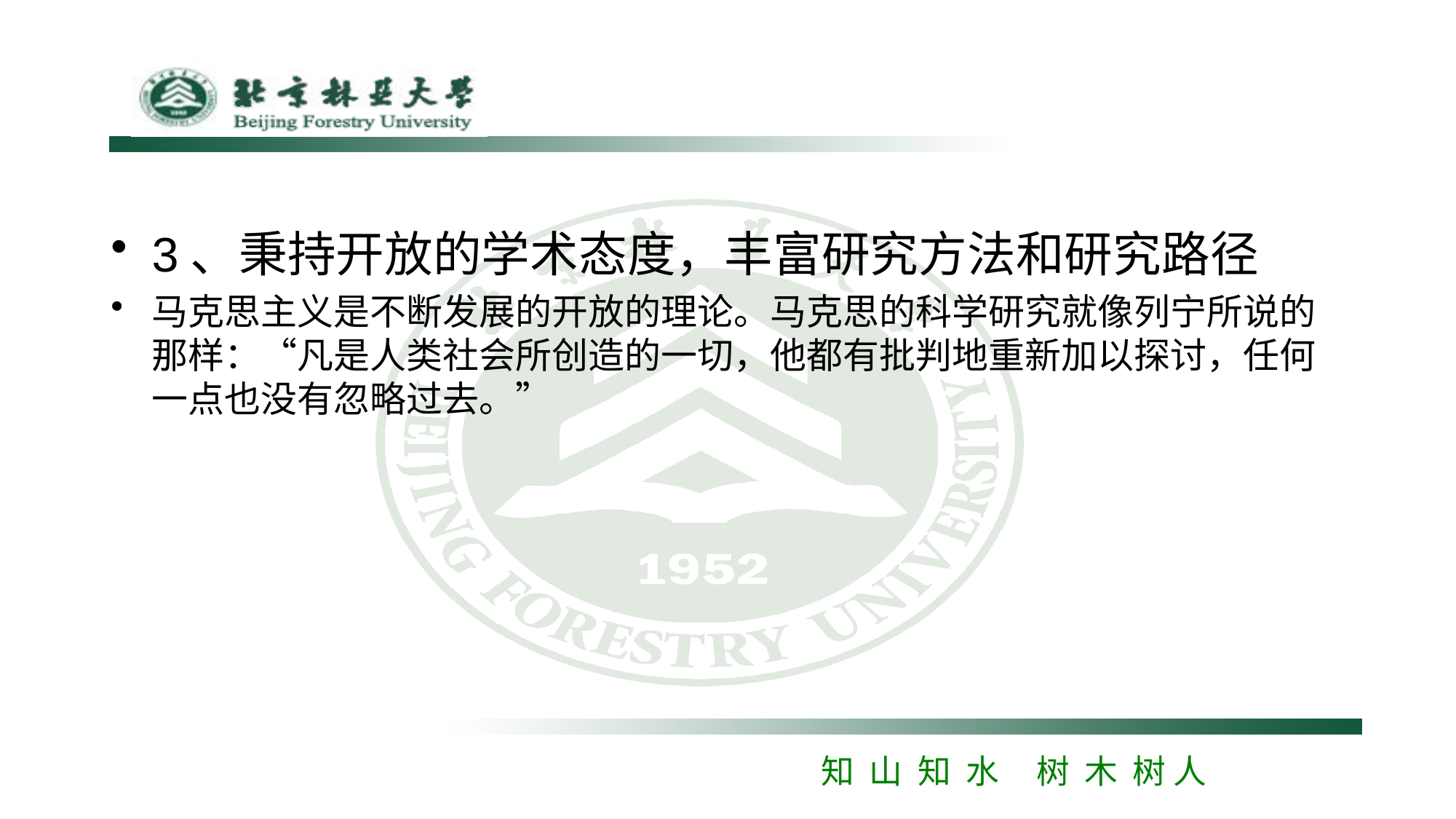

#
3、秉持开放的学术态度，丰富研究方法和研究路径
马克思主义是不断发展的开放的理论。马克思的科学研究就像列宁所说的那样：“凡是人类社会所创造的一切，他都有批判地重新加以探讨，任何一点也没有忽略过去。”